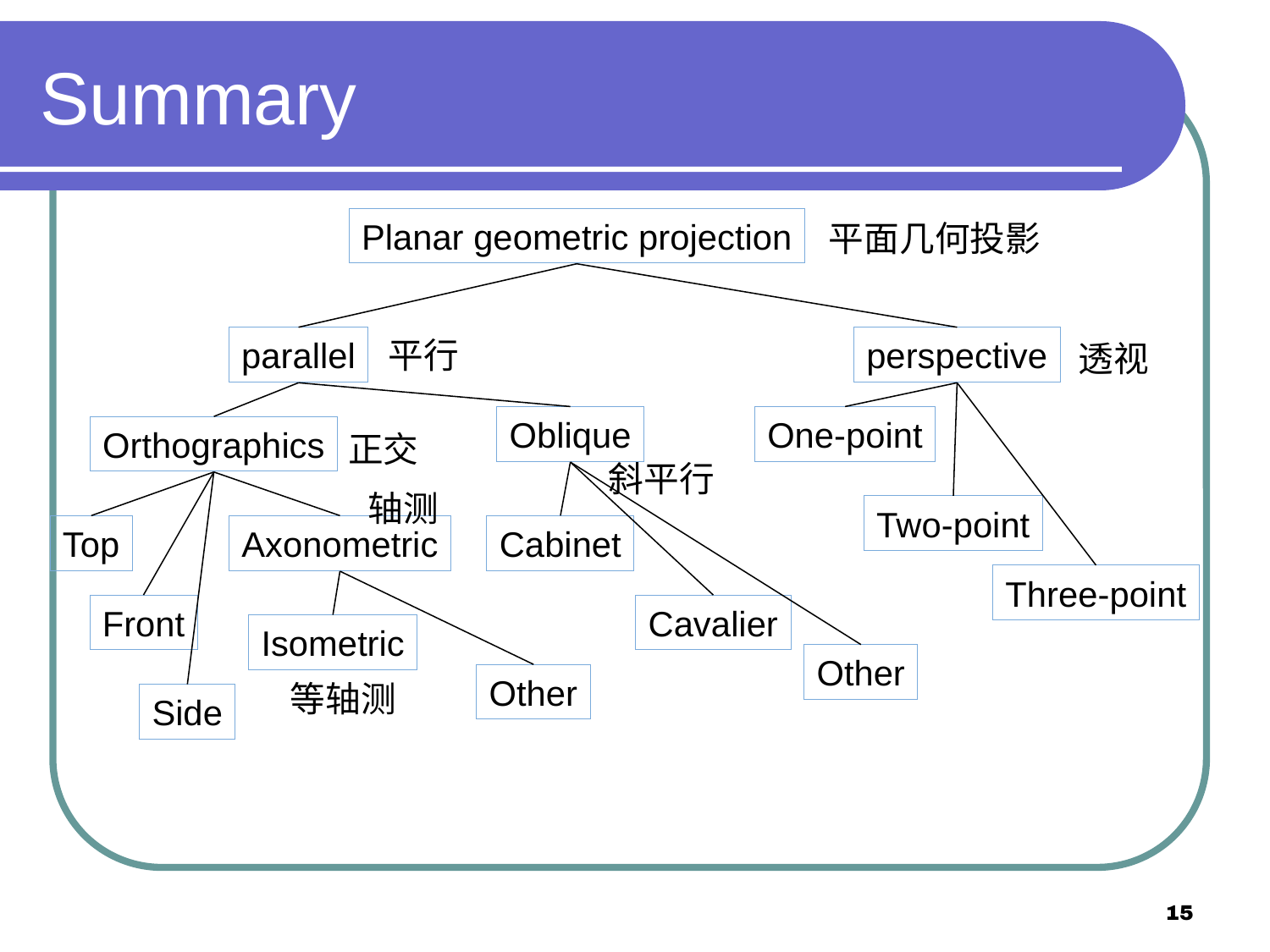

# Summary
Planar geometric projection
平面几何投影
平行
parallel
perspective
透视
Oblique
One-point
Orthographics
正交
斜平行
轴测
Two-point
Top
Axonometric
Cabinet
Three-point
Front
Cavalier
Isometric
Other
Other
等轴测
Side
15